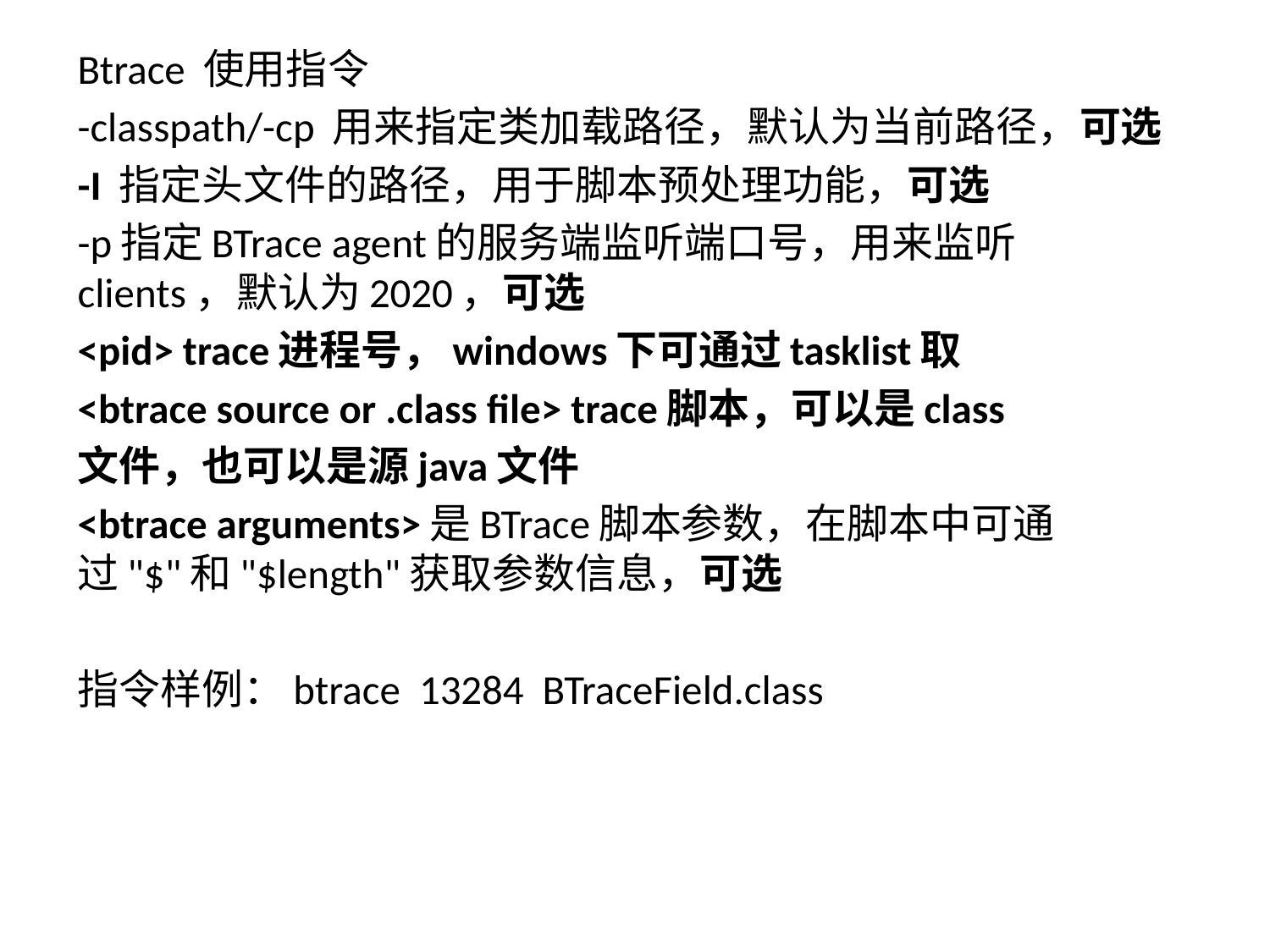

Btrace 使用指令
-classpath/-cp 用来指定类加载路径，默认为当前路径，可选
-I 指定头文件的路径，用于脚本预处理功能，可选
-p指定BTrace agent的服务端监听端口号，用来监听clients，默认为2020，可选
<pid> trace进程号，windows下可通过tasklist取
<btrace source or .class file> trace脚本，可以是class
文件，也可以是源java文件
<btrace arguments>是BTrace脚本参数，在脚本中可通过"$"和"$length"获取参数信息，可选

指令样例：btrace  13284  BTraceField.class